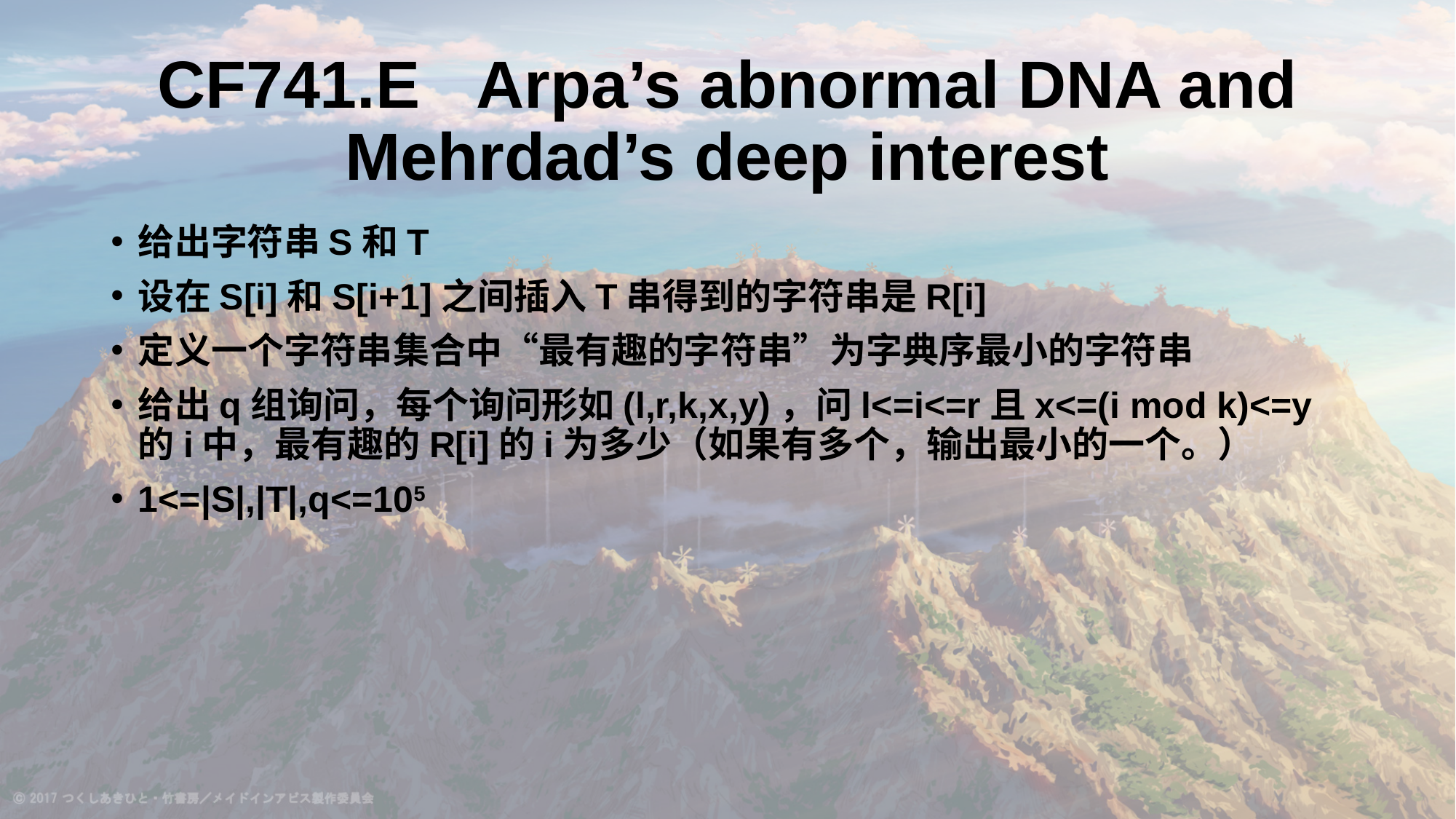

# CF741.E   Arpa’s abnormal DNA and Mehrdad’s deep interest
给出字符串S和T
设在S[i]和S[i+1]之间插入T串得到的字符串是R[i]
定义一个字符串集合中“最有趣的字符串”为字典序最小的字符串
给出q组询问，每个询问形如(l,r,k,x,y)，问l<=i<=r且x<=(i mod k)<=y的i中，最有趣的R[i]的i为多少（如果有多个，输出最小的一个。）
1<=|S|,|T|,q<=105